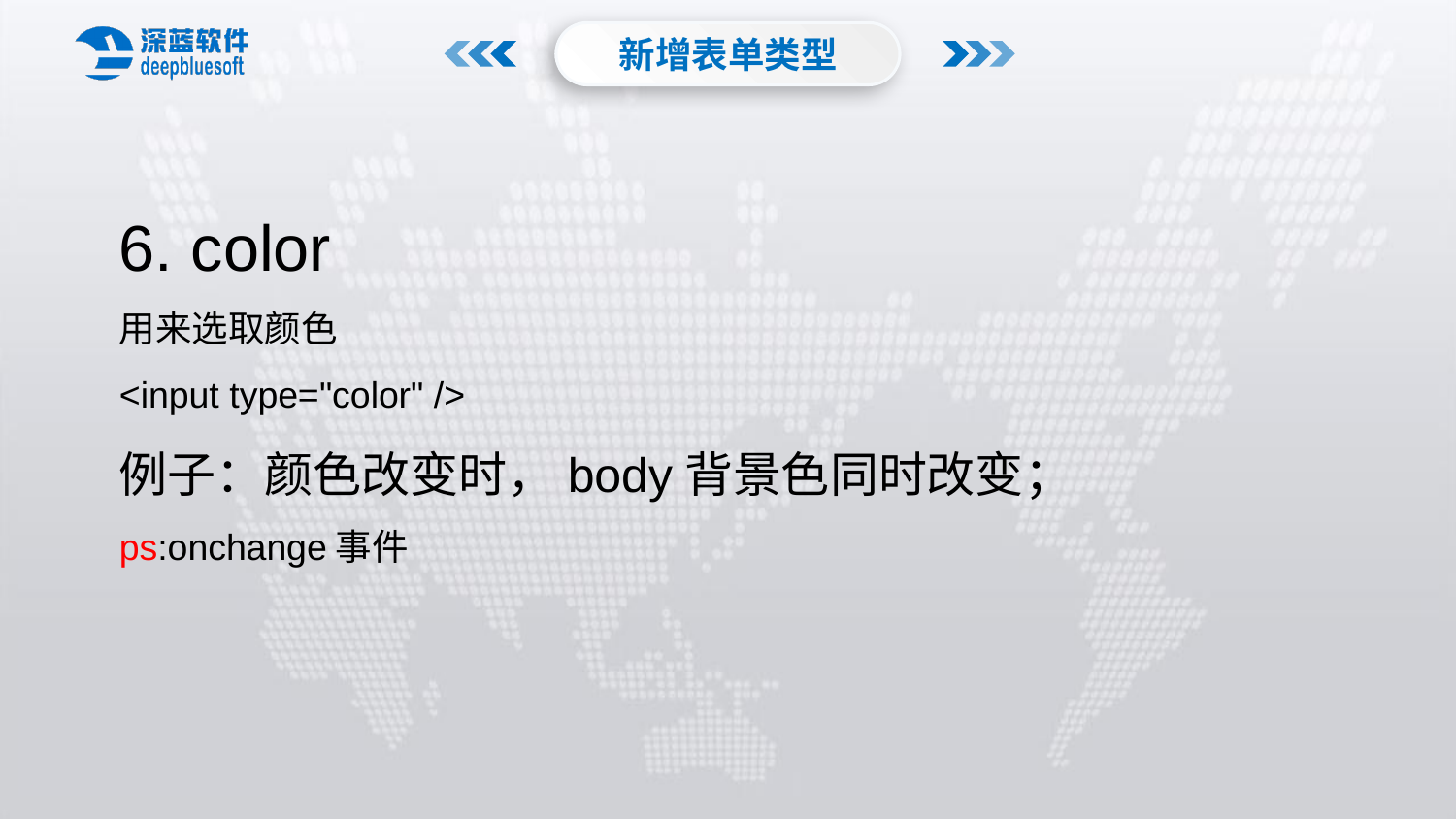

新增表单类型

6. color
用来选取颜色
<input type="color" />
例子：颜色改变时，body背景色同时改变；
ps:onchange事件